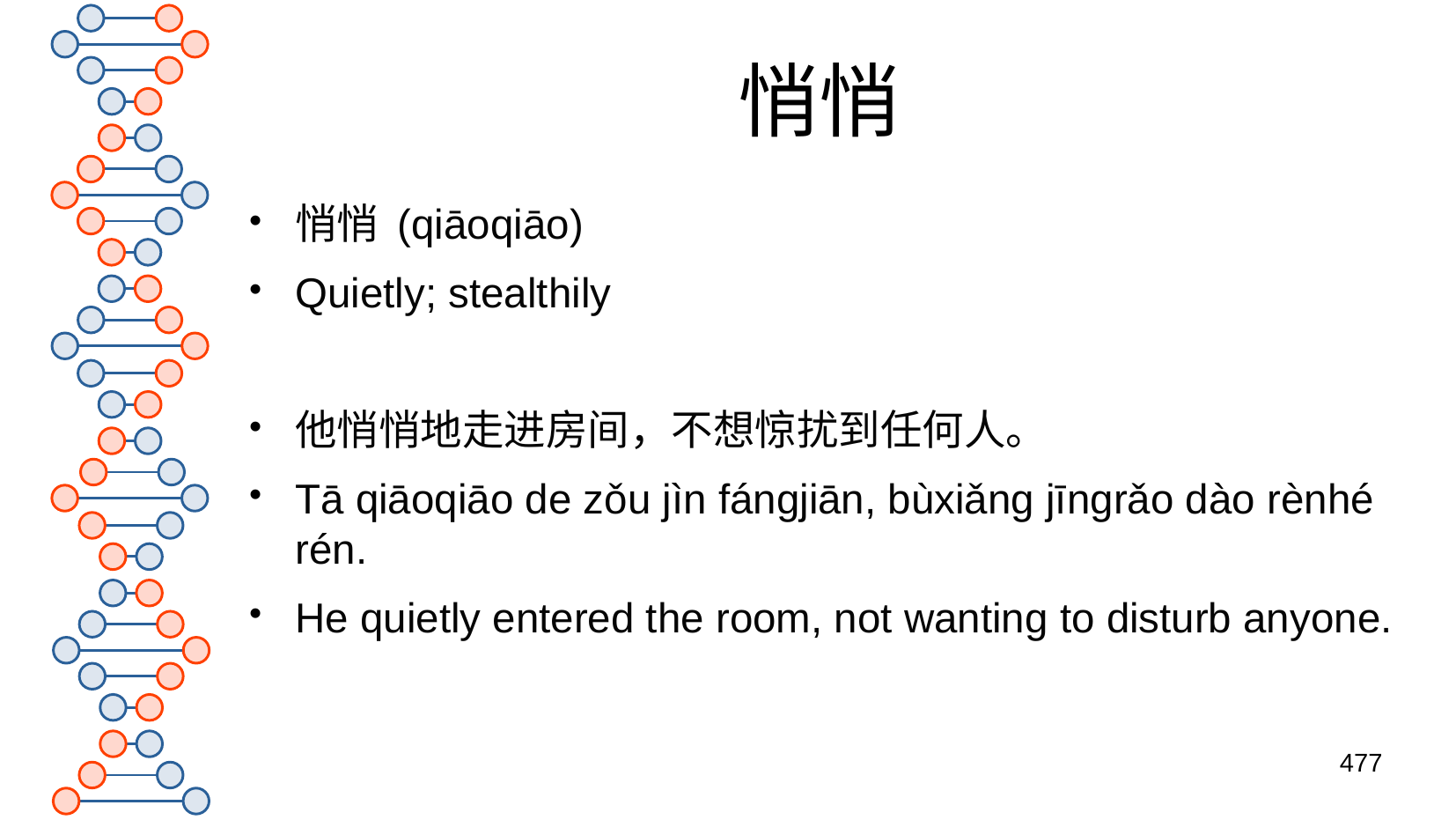

# 悄悄
悄悄 (qiāoqiāo)
Quietly; stealthily

他悄悄地走进房间，不想惊扰到任何人。
Tā qiāoqiāo de zǒu jìn fángjiān, bùxiǎng jīngrǎo dào rènhé rén.
He quietly entered the room, not wanting to disturb anyone.

477